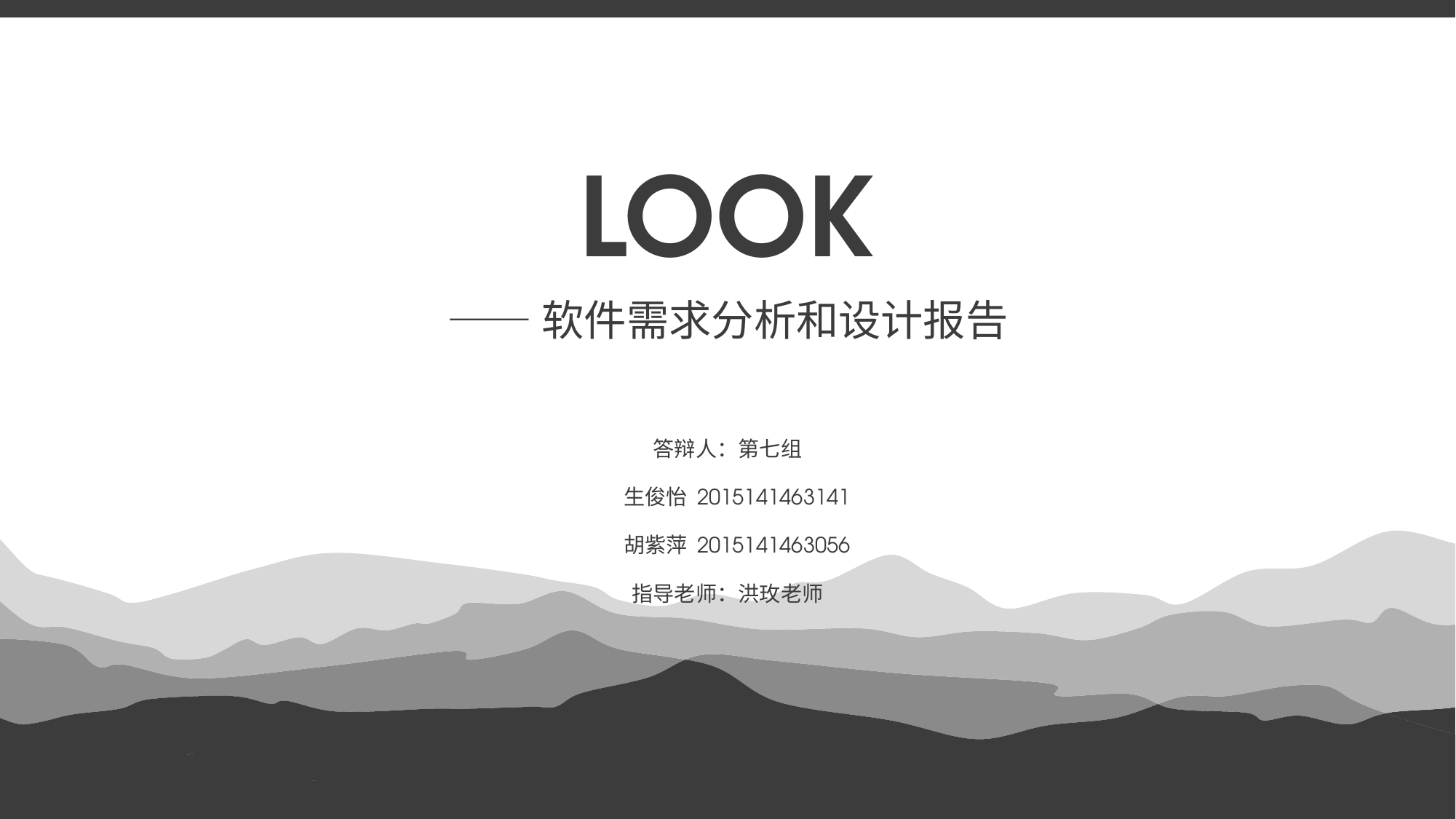

LOOK
——软件需求分析和设计报告
答辩人：第七组
   生俊怡 2015141463141
   胡紫萍 2015141463056
指导老师：洪玫老师